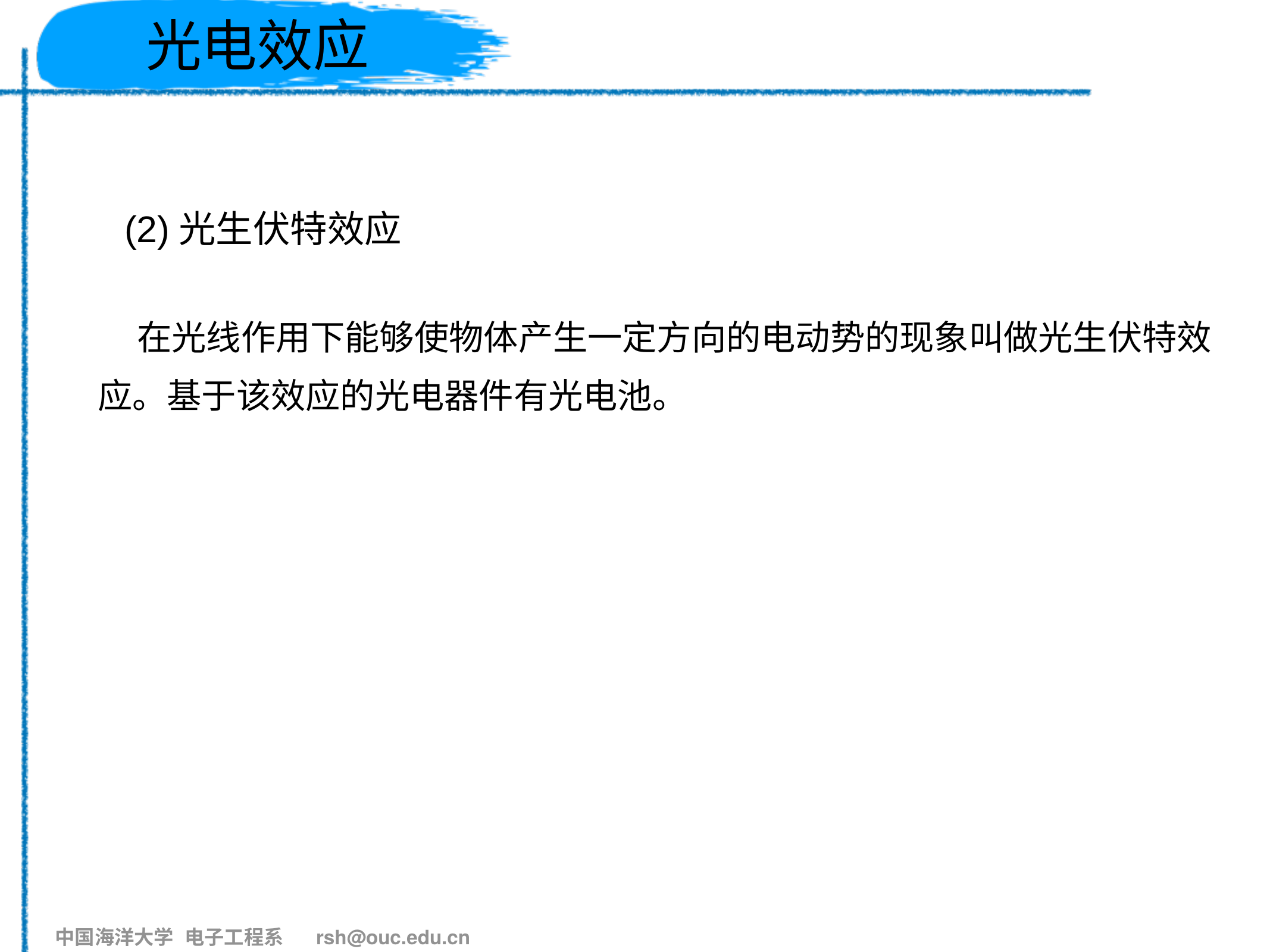

# 光电效应
(2)光生伏特效应

    在光线作用下能够使物体产生一定方向的电动势的现象叫做光生伏特效应。基于该效应的光电器件有光电池。